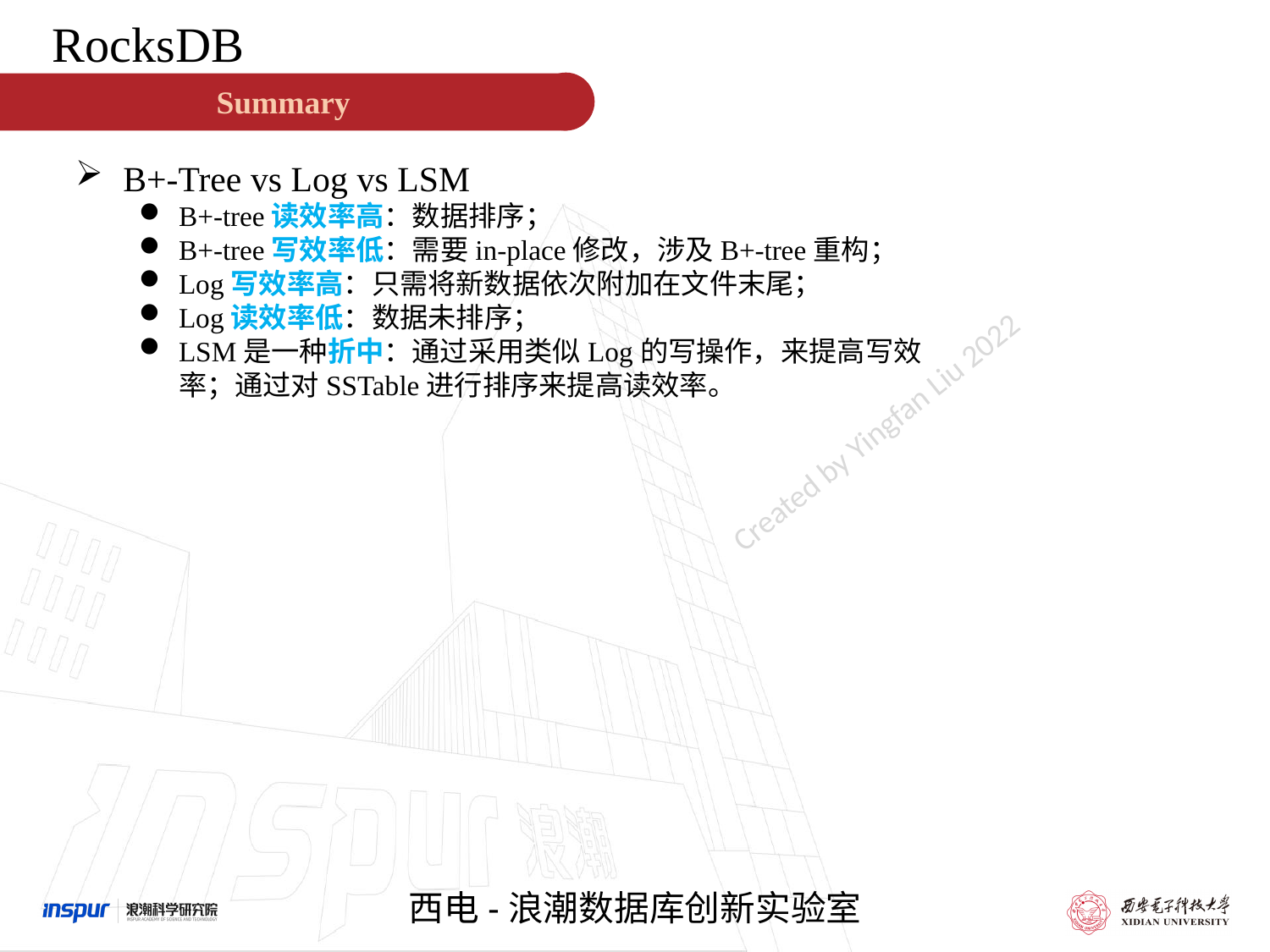

RocksDB

Summary
B+-Tree vs Log vs LSM
B+-tree读效率高：数据排序；
B+-tree写效率低：需要in-place修改，涉及B+-tree重构；
Log写效率高：只需将新数据依次附加在文件末尾；
Log读效率低：数据未排序；
LSM是一种折中：通过采用类似Log的写操作，来提高写效率；通过对SSTable进行排序来提高读效率。